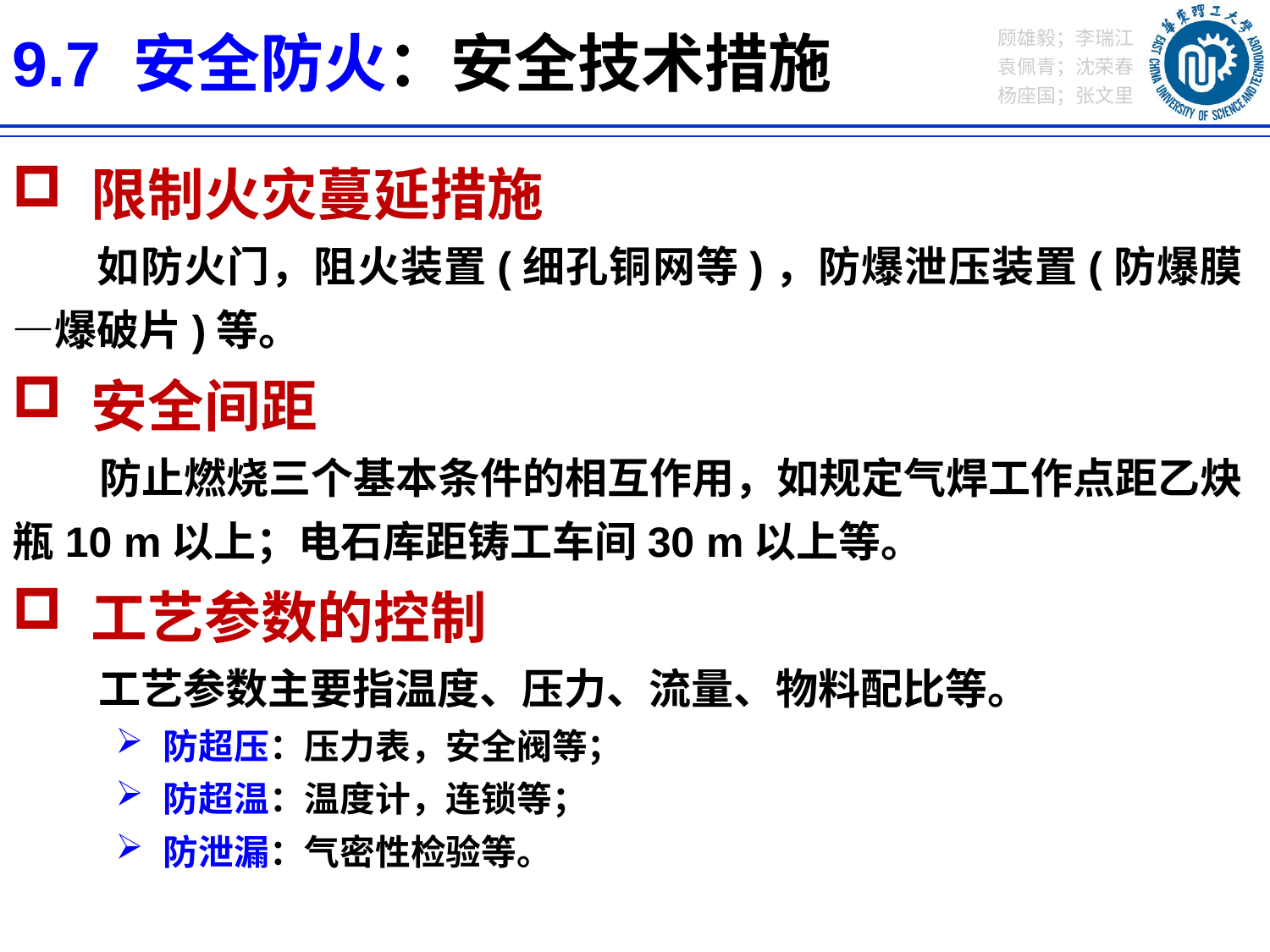

9.7 安全防火：安全技术措施
 限制火灾蔓延措施
       如防火门，阻火装置(细孔铜网等)，防爆泄压装置(防爆膜—爆破片)等。
 安全间距
        防止燃烧三个基本条件的相互作用，如规定气焊工作点距乙炔瓶10 m以上；电石库距铸工车间30 m以上等。
 工艺参数的控制
        工艺参数主要指温度、压力、流量、物料配比等。
防超压：压力表，安全阀等；
防超温：温度计，连锁等；
防泄漏：气密性检验等。